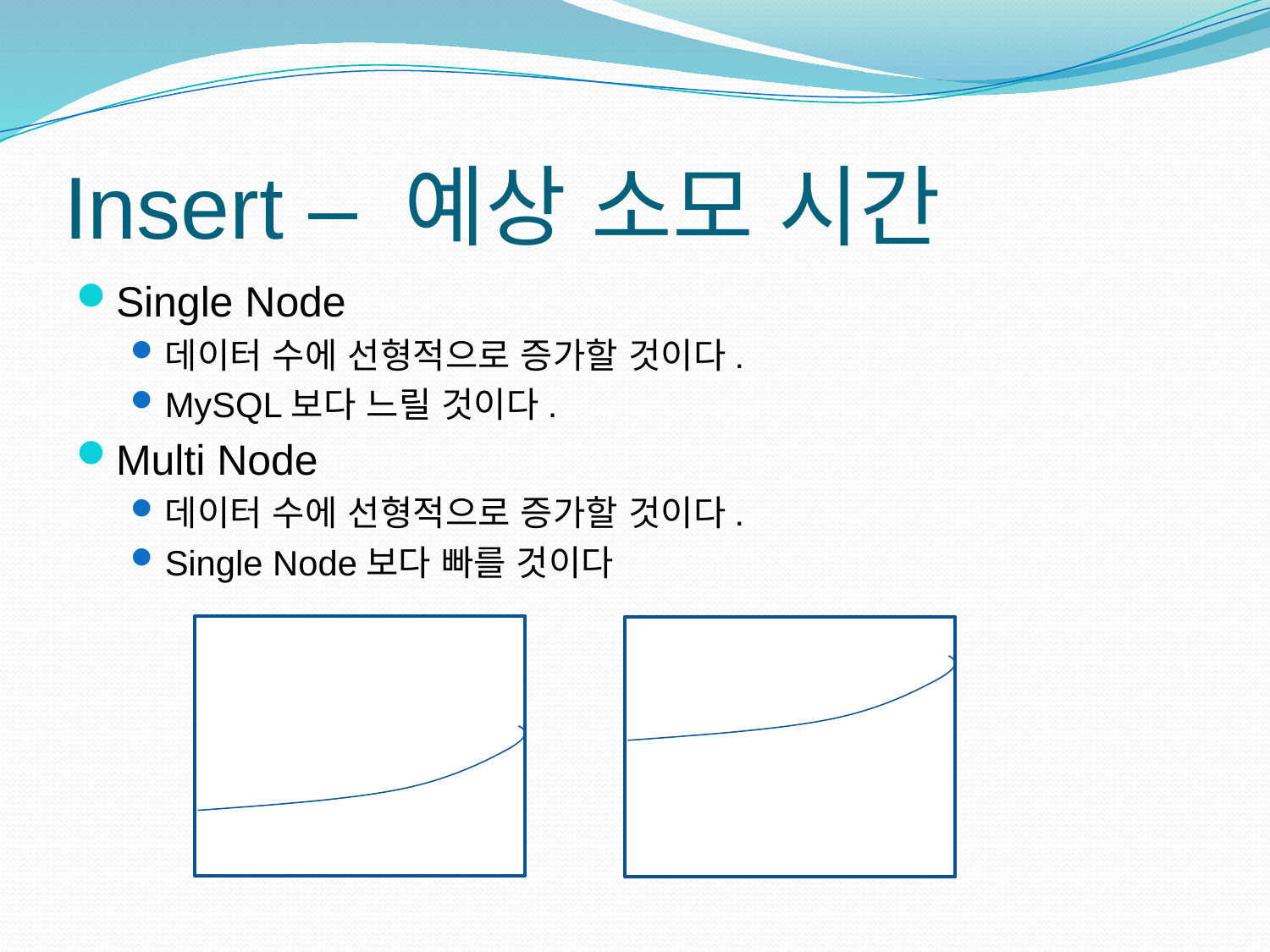

# Insert – 예상 소모 시간
Single Node
데이터 수에 선형적으로 증가할 것이다.
MySQL보다 느릴 것이다.
Multi Node
데이터 수에 선형적으로 증가할 것이다.
Single Node보다 빠를 것이다